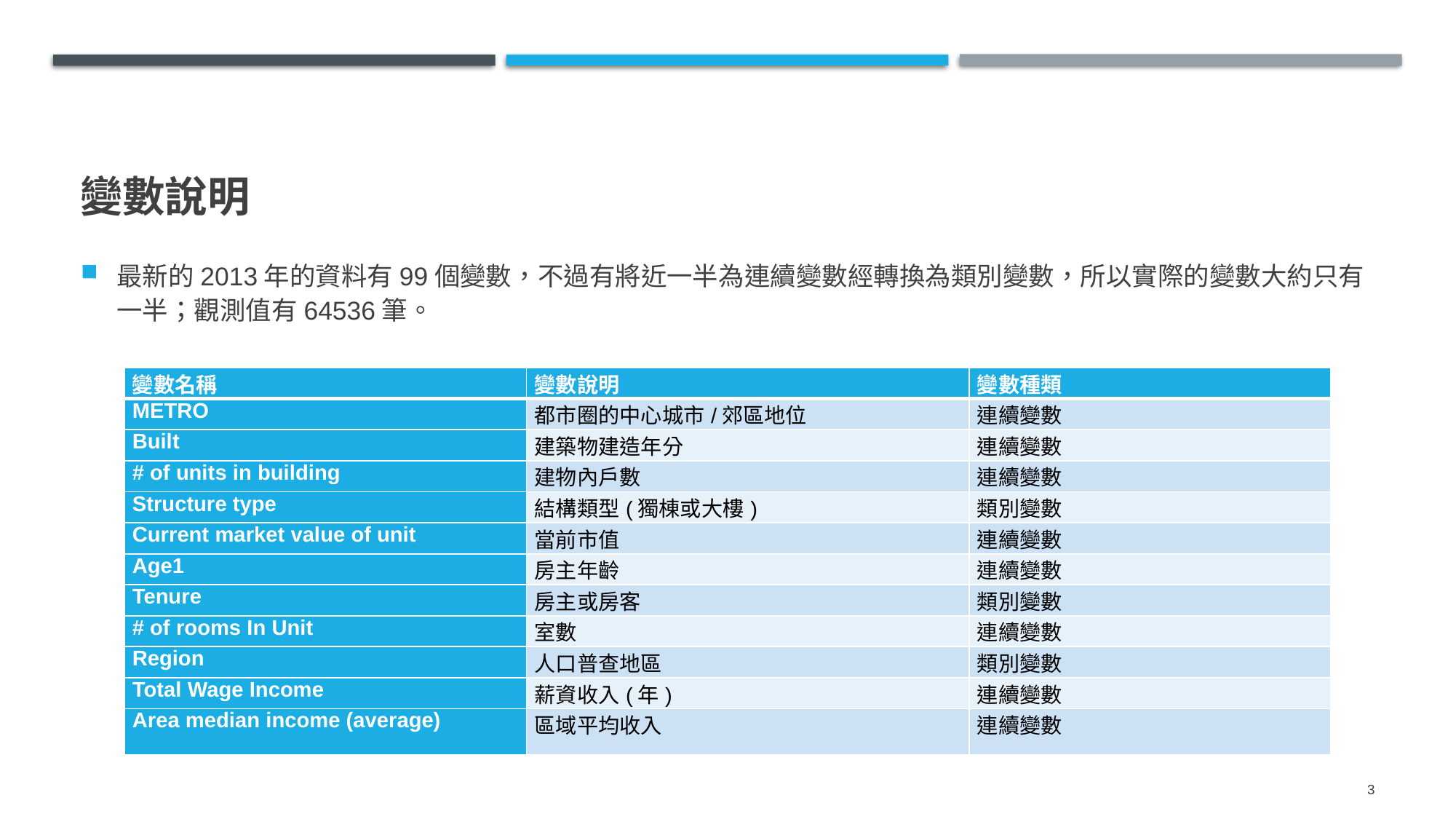

# 變數說明
最新的2013年的資料有99個變數，不過有將近一半為連續變數經轉換為類別變數，所以實際的變數大約只有一半；觀測值有64536筆。
| 變數名稱 | 變數說明 | 變數種類 |
| --- | --- | --- |
| METRO | 都市圈的中心城市/郊區地位 | 連續變數 |
| Built | 建築物建造年分 | 連續變數 |
| # of units in building | 建物內戶數 | 連續變數 |
| Structure type | 結構類型(獨棟或大樓) | 類別變數 |
| Current market value of unit | 當前市值 | 連續變數 |
| Age1 | 房主年齡 | 連續變數 |
| Tenure | 房主或房客 | 類別變數 |
| # of rooms In Unit | 室數 | 連續變數 |
| Region | 人口普查地區 | 類別變數 |
| Total Wage Income | 薪資收入(年) | 連續變數 |
| Area median income (average) | 區域平均收入 | 連續變數 |
3